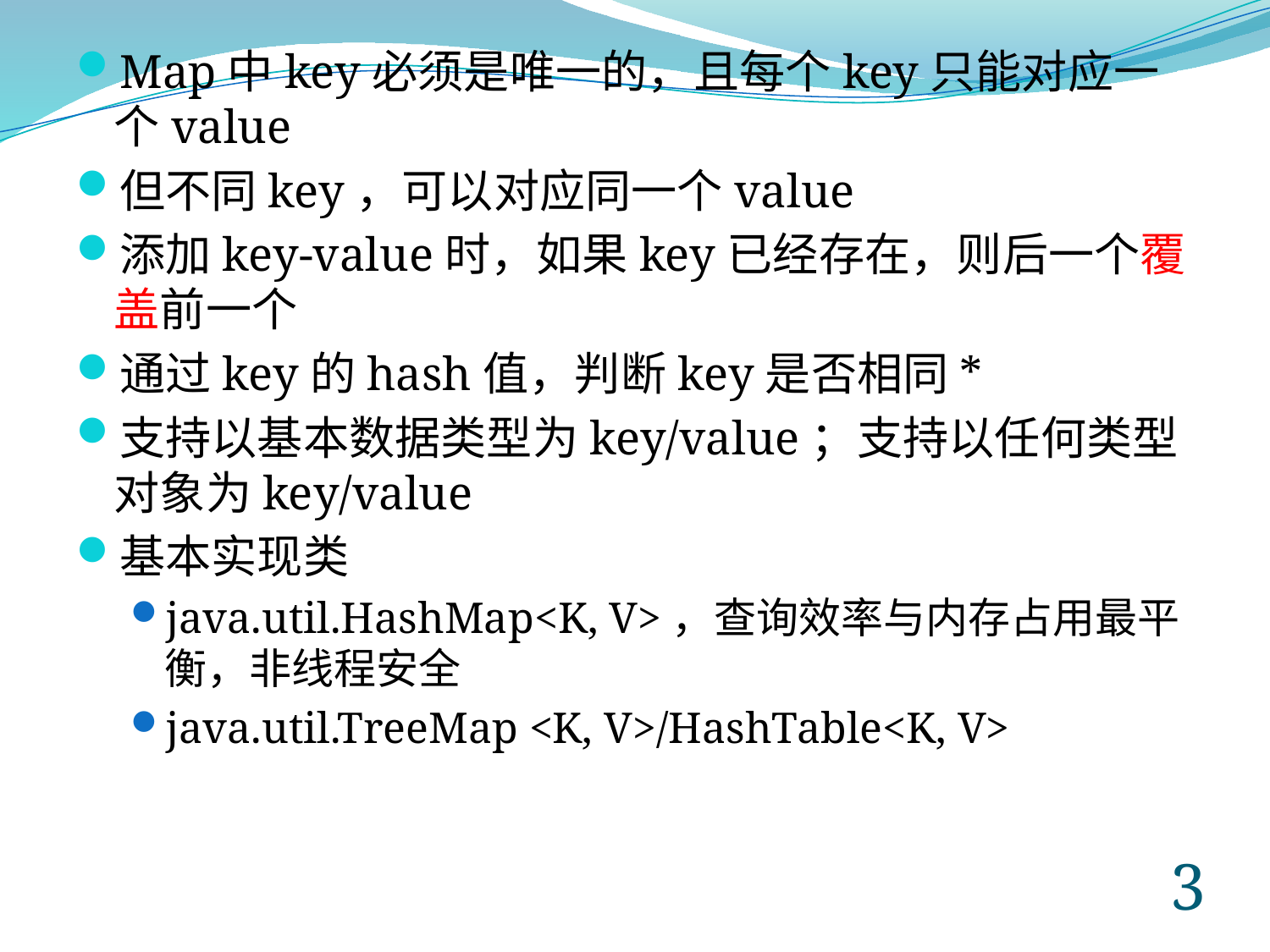

Map中key必须是唯一的，且每个key只能对应一个value
但不同key，可以对应同一个value
添加key-value时，如果key已经存在，则后一个覆盖前一个
通过key的hash值，判断key是否相同*
支持以基本数据类型为key/value；支持以任何类型对象为key/value
基本实现类
java.util.HashMap<K, V>，查询效率与内存占用最平衡，非线程安全
java.util.TreeMap <K, V>/HashTable<K, V>

3